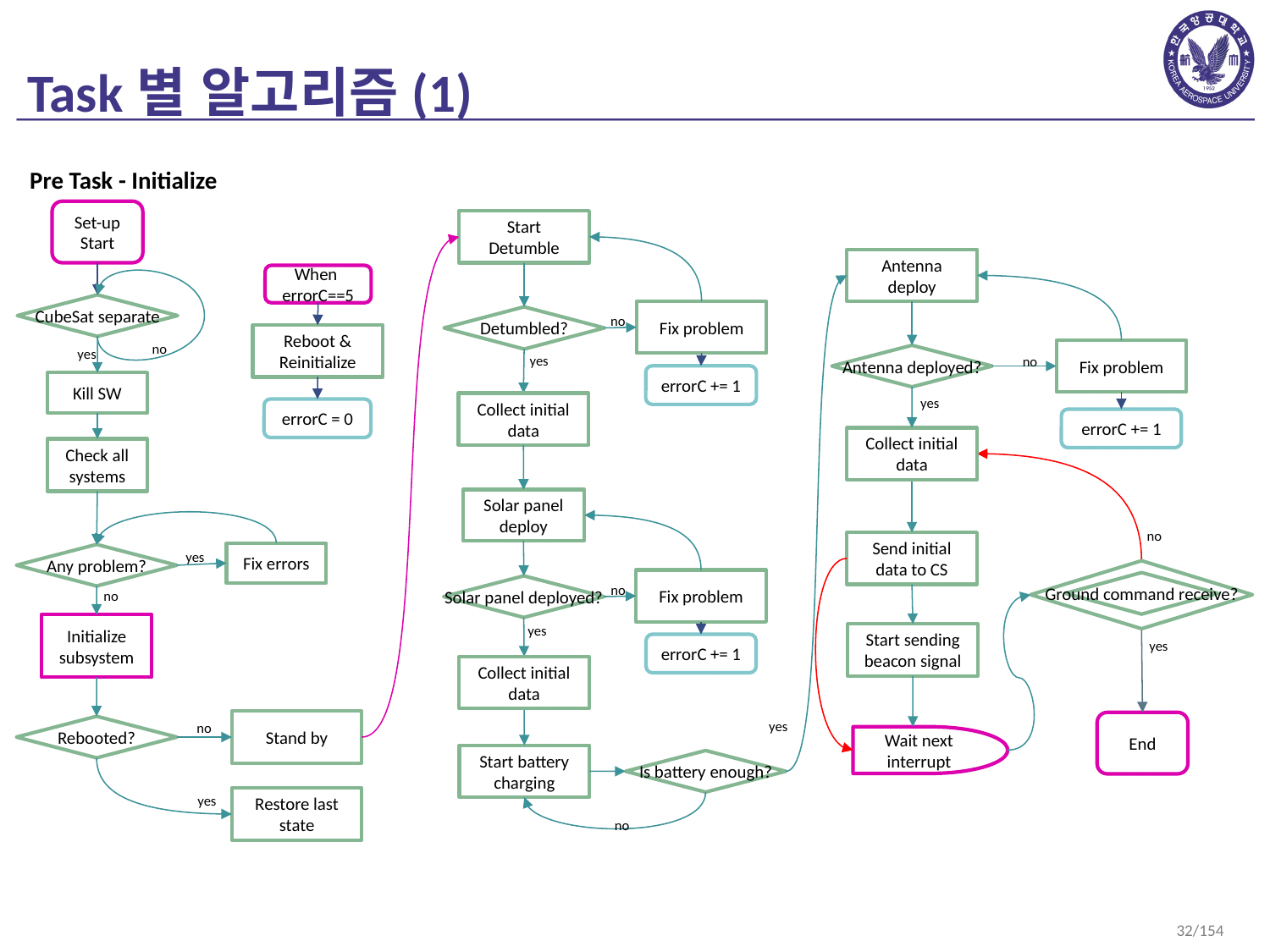

# Task별 알고리즘(1)
Pre Task - Initialize
Set-up Start
Start Detumble
Antenna deploy
When
errorC==5
CubeSat separate
Fix problem
no
Detumbled?
Reboot & Reinitialize
no
yes
Fix problem
Antenna deployed?
yes
no
errorC += 1
Kill SW
yes
Collect initial data
errorC = 0
errorC += 1
Collect initial data
Check all systems
Solar panel deploy
no
Send initial data to CS
yes
Fix errors
Any problem?

Ground command receive?
Fix problem
no
Solar panel deployed?
no
Initialize subsystem
yes
Start sending beacon signal
yes
errorC += 1
Collect initial data
Stand by
yes
End
no
Rebooted?
Wait next interrupt
Start battery charging
Is battery enough?
yes
Restore last state
no